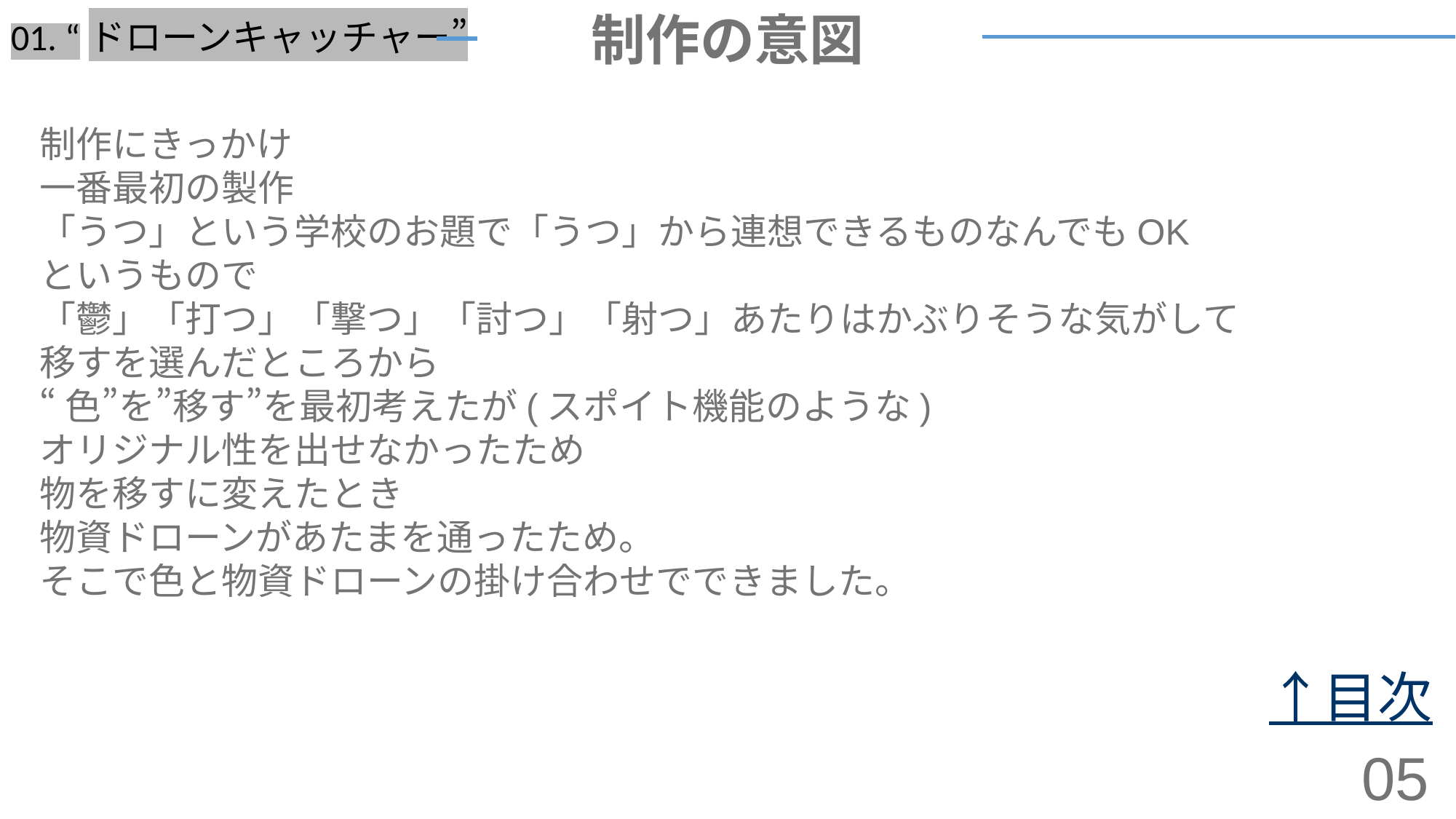

# 01. “ドローンキャッチャー”
制作の意図
制作にきっかけ
一番最初の製作
「うつ」という学校のお題で「うつ」から連想できるものなんでもOK
というもので
「鬱」「打つ」「撃つ」「討つ」「射つ」あたりはかぶりそうな気がして
移すを選んだところから
“色”を”移す”を最初考えたが(スポイト機能のような)
オリジナル性を出せなかったため
物を移すに変えたとき
物資ドローンがあたまを通ったため。
そこで色と物資ドローンの掛け合わせでできました。
↑目次
05